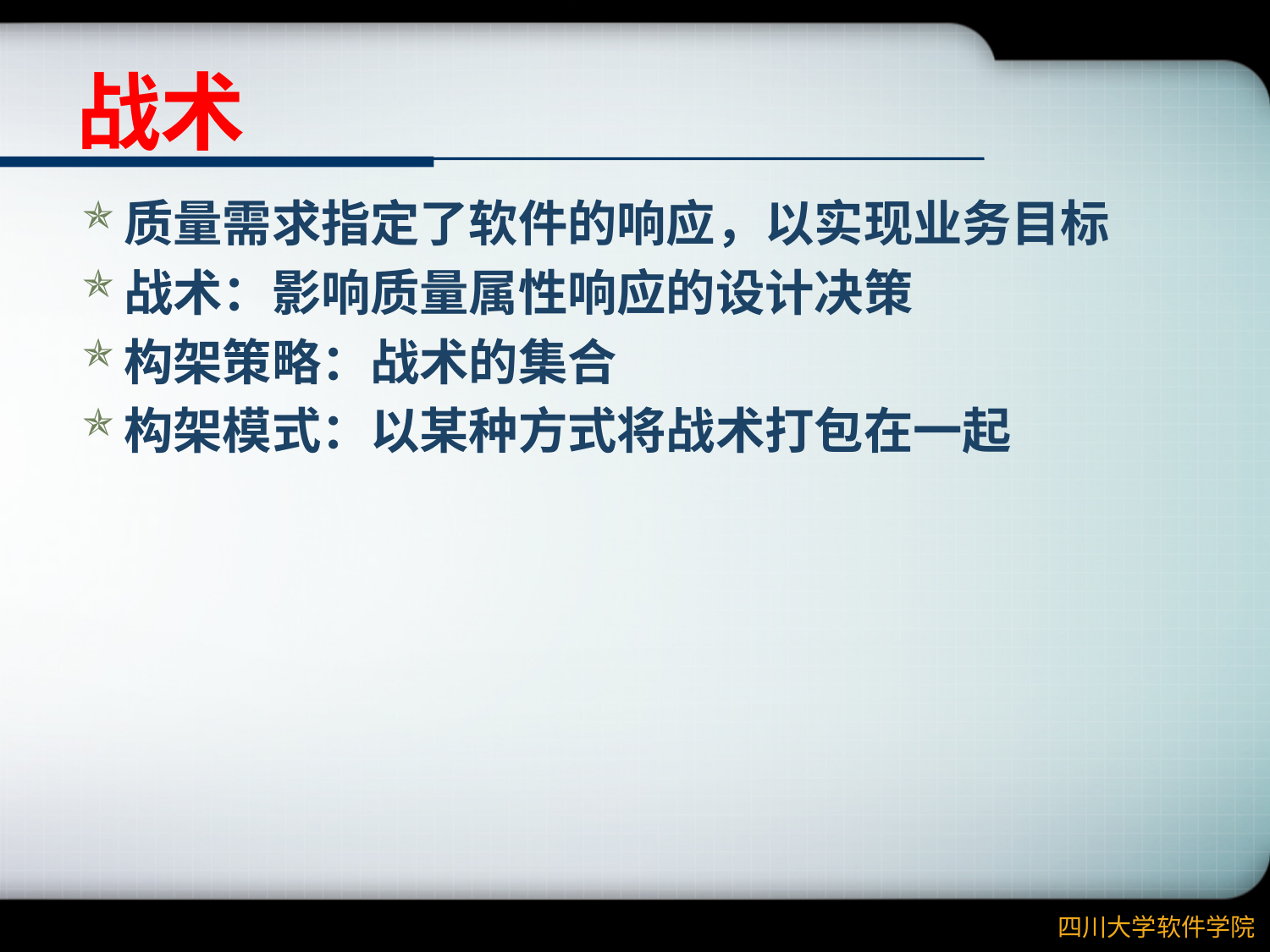

# 战术
质量需求指定了软件的响应，以实现业务目标
战术：影响质量属性响应的设计决策
构架策略：战术的集合
构架模式：以某种方式将战术打包在一起